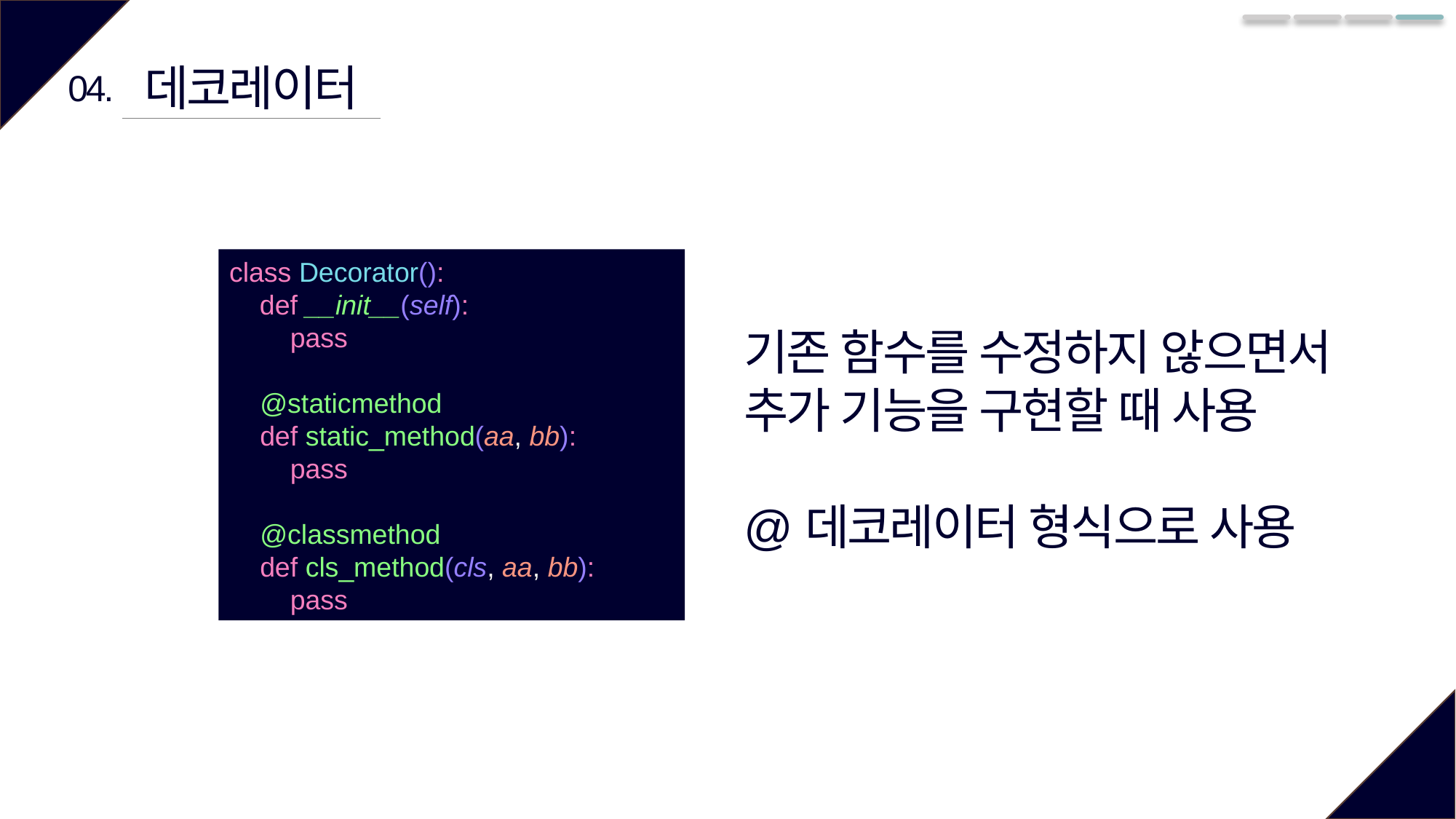

데코레이터
04.
class Decorator():
    def __init__(self):
        pass
    @staticmethod
    def static_method(aa, bb):
        pass
    @classmethod
    def cls_method(cls, aa, bb):
        pass
기존 함수를 수정하지 않으면서
추가 기능을 구현할 때 사용

@데코레이터 형식으로 사용